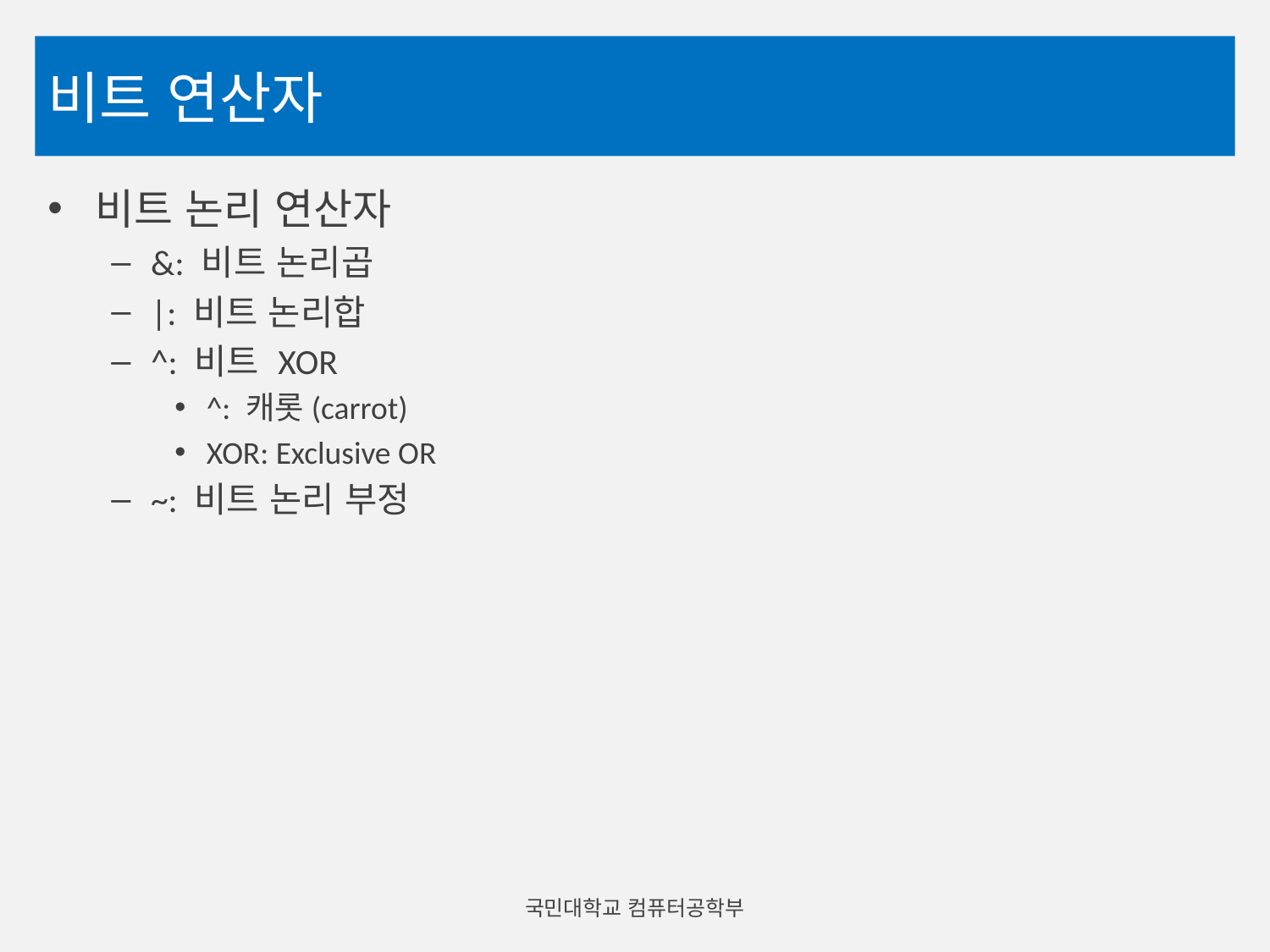

# 비트 연산자
비트 논리 연산자
&: 비트 논리곱
|: 비트 논리합
^: 비트 XOR
^: 캐롯(carrot)
XOR: Exclusive OR
~: 비트 논리 부정
국민대학교 컴퓨터공학부